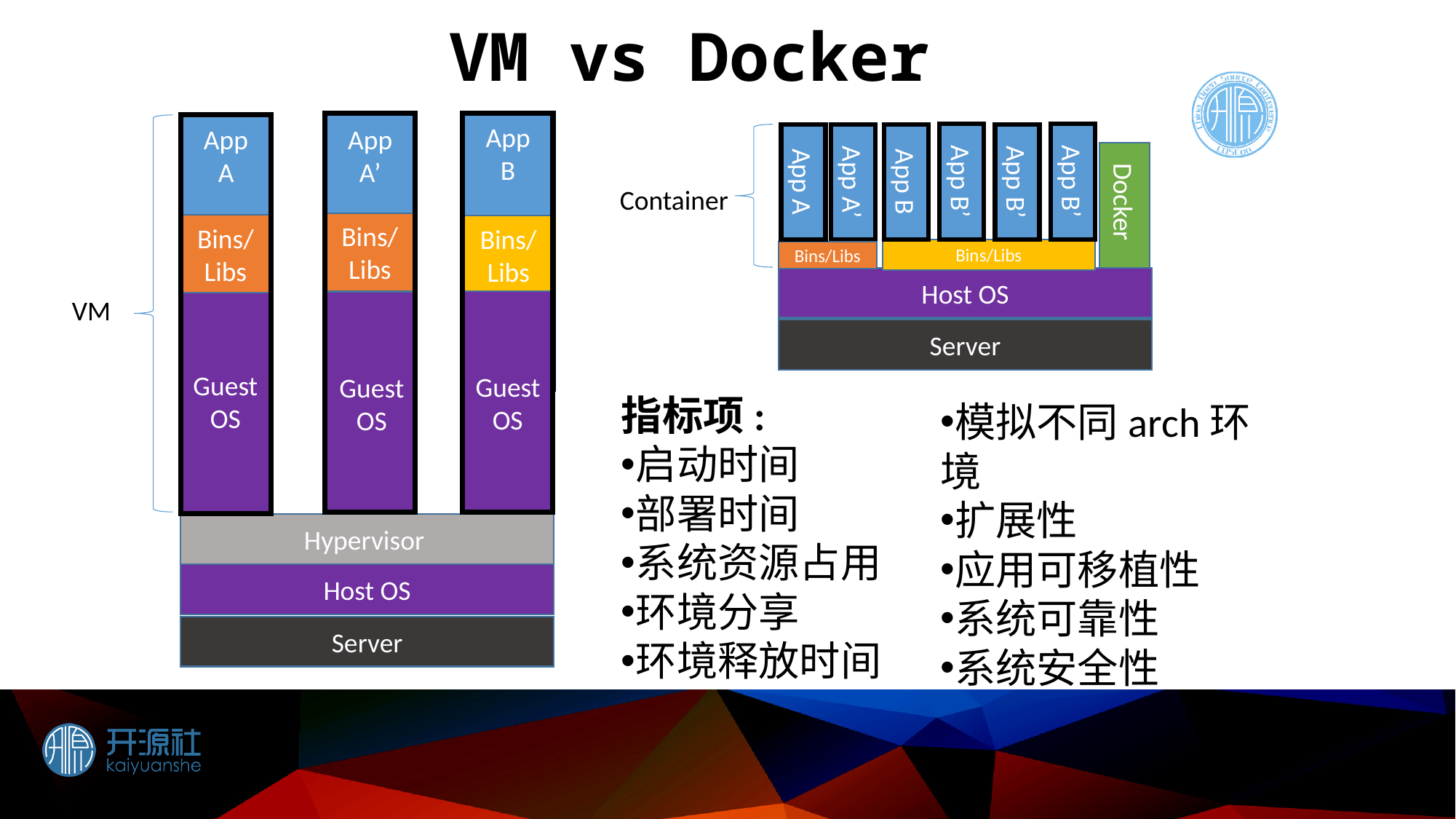

VM vs Docker

App
B

App
A’

App
A

App B’
App B’

App A
App A’
App B
App B’
Container
Docker

Bins/
Libs

Bins/
Libs

Bins/
Libs

Bins/Libs

Bins/Libs

Host OS
VM

Guest
OS

Guest
OS

Guest
OS

Guest
OS

Guest
OS

Server
指标项:
启动时间
部署时间
系统资源占用
环境分享
环境释放时间
模拟不同arch环境
扩展性
应用可移植性
系统可靠性
系统安全性

Hypervisor
Host OS
Server